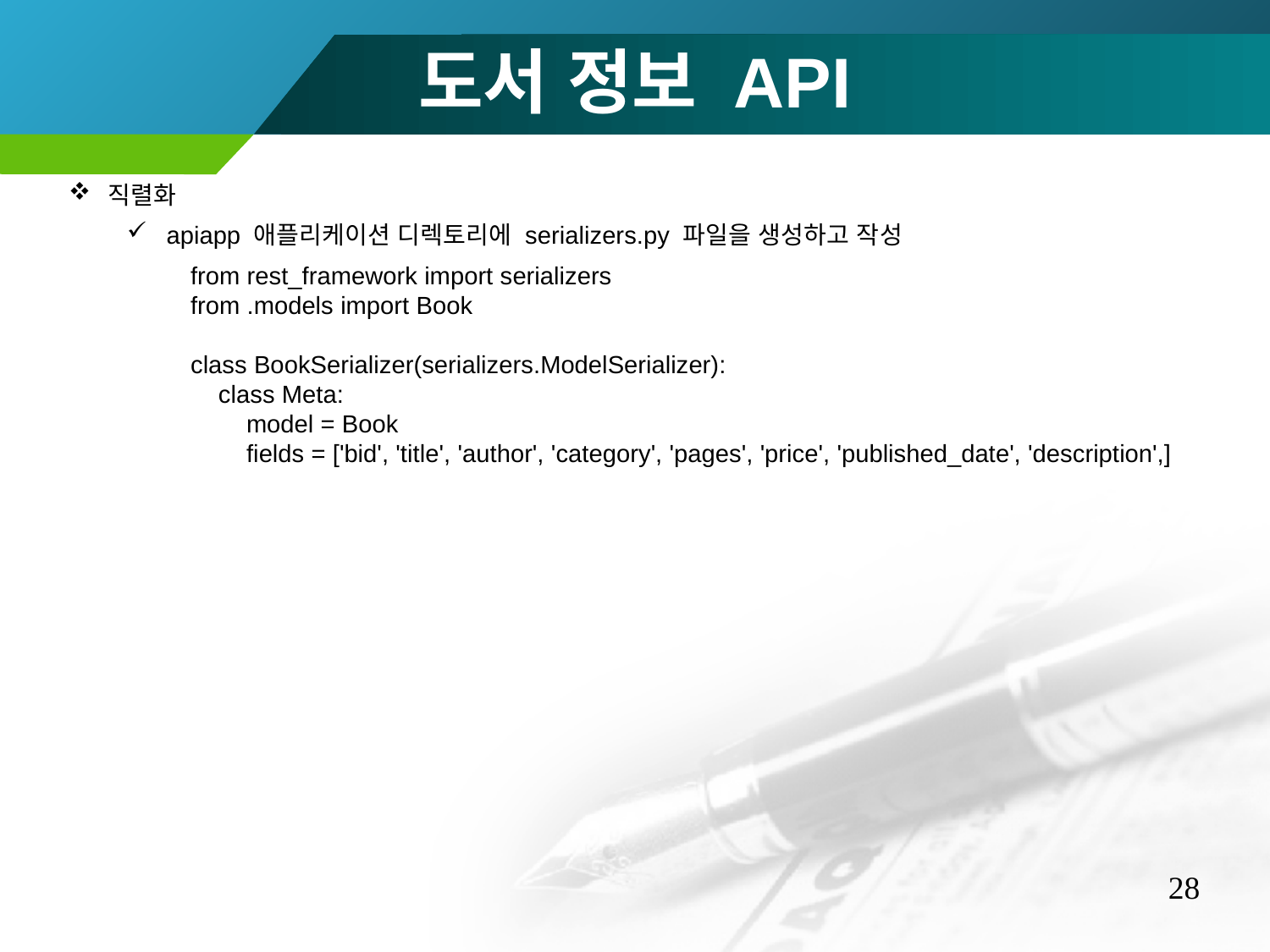

도서 정보 API
직렬화
apiapp 애플리케이션 디렉토리에 serializers.py 파일을 생성하고 작성
from rest_framework import serializers
from .models import Book

class BookSerializer(serializers.ModelSerializer):
    class Meta:
        model = Book
        fields = ['bid', 'title', 'author', 'category', 'pages', 'price', 'published_date', 'description',]
28